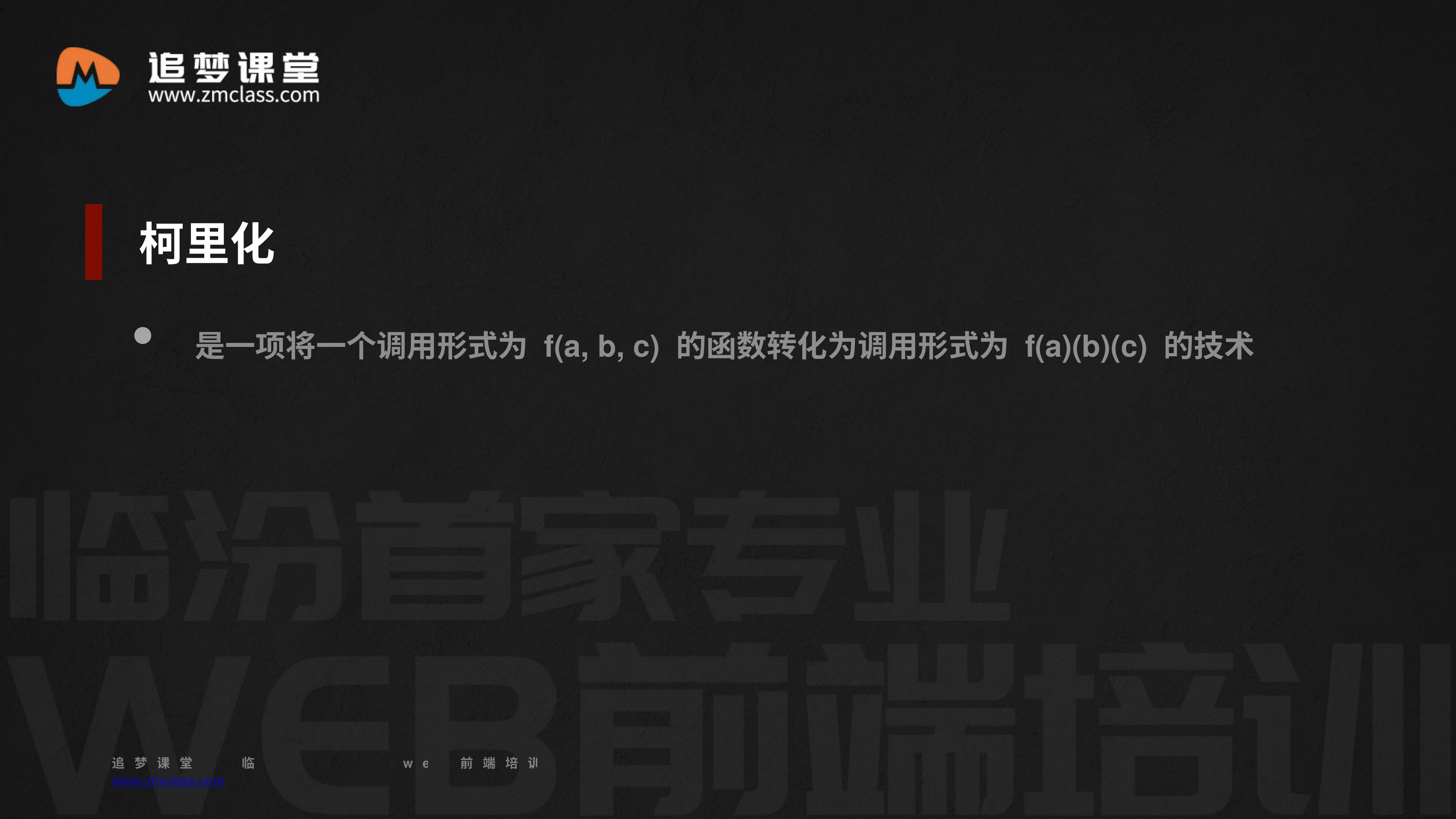

柯里化
  是一项将一个调用形式为 f(a, b, c) 的函数转化为调用形式为 f(a)(b)(c) 的技术

追梦课堂   临汾首家专业的web前端培训机构                                                          www.zmclass.com
5